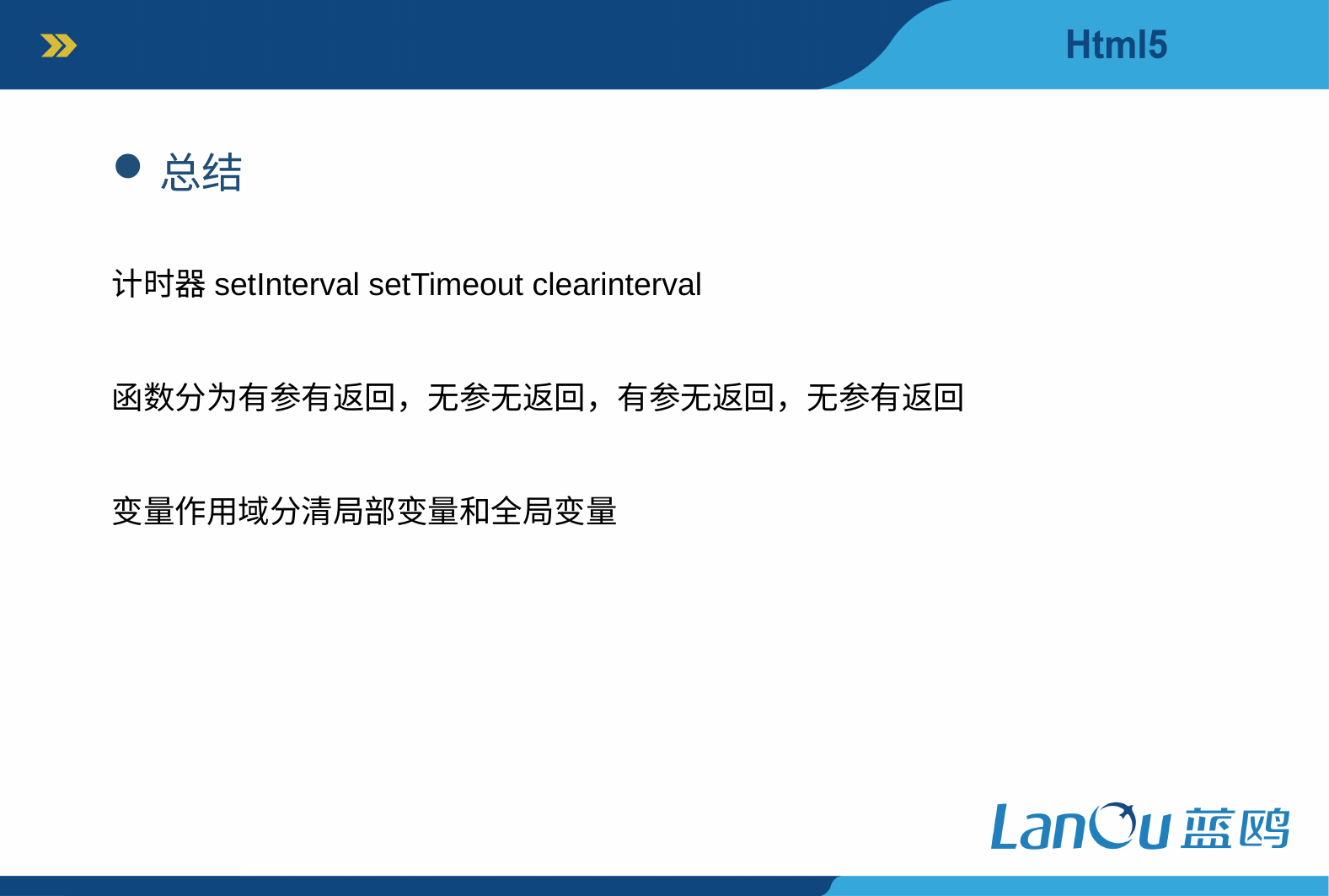

总结

计时器setInterval setTimeout clearinterval

函数分为有参有返回，无参无返回，有参无返回，无参有返回

变量作用域分清局部变量和全局变量